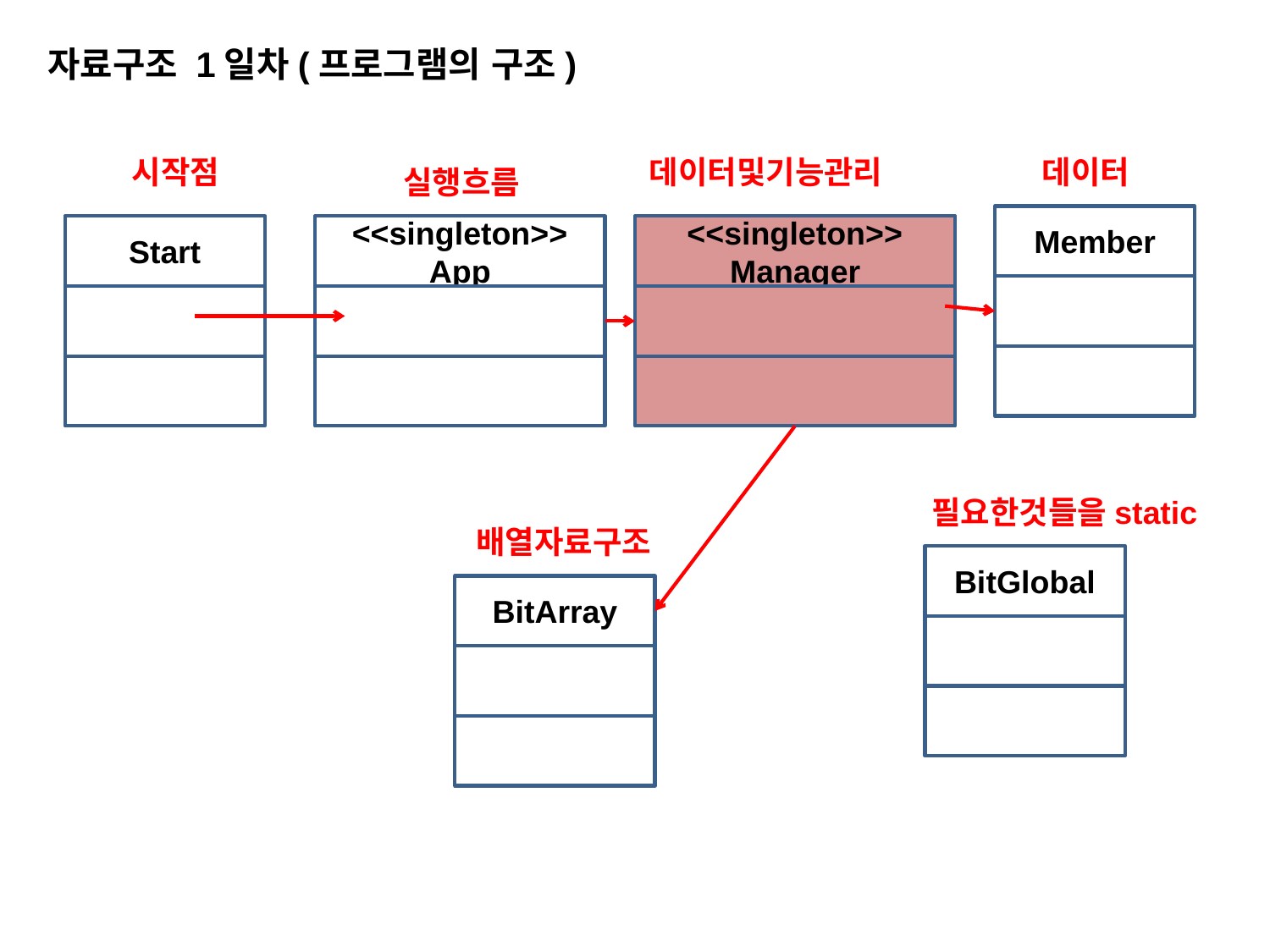

자료구조 1일차(프로그램의 구조)
시작점
데이터및기능관리
데이터
실행흐름
Member
Start
<<singleton>>
App
<<singleton>>
Manager

필요한것들을static
배열자료구조
BitGlobal
BitArray